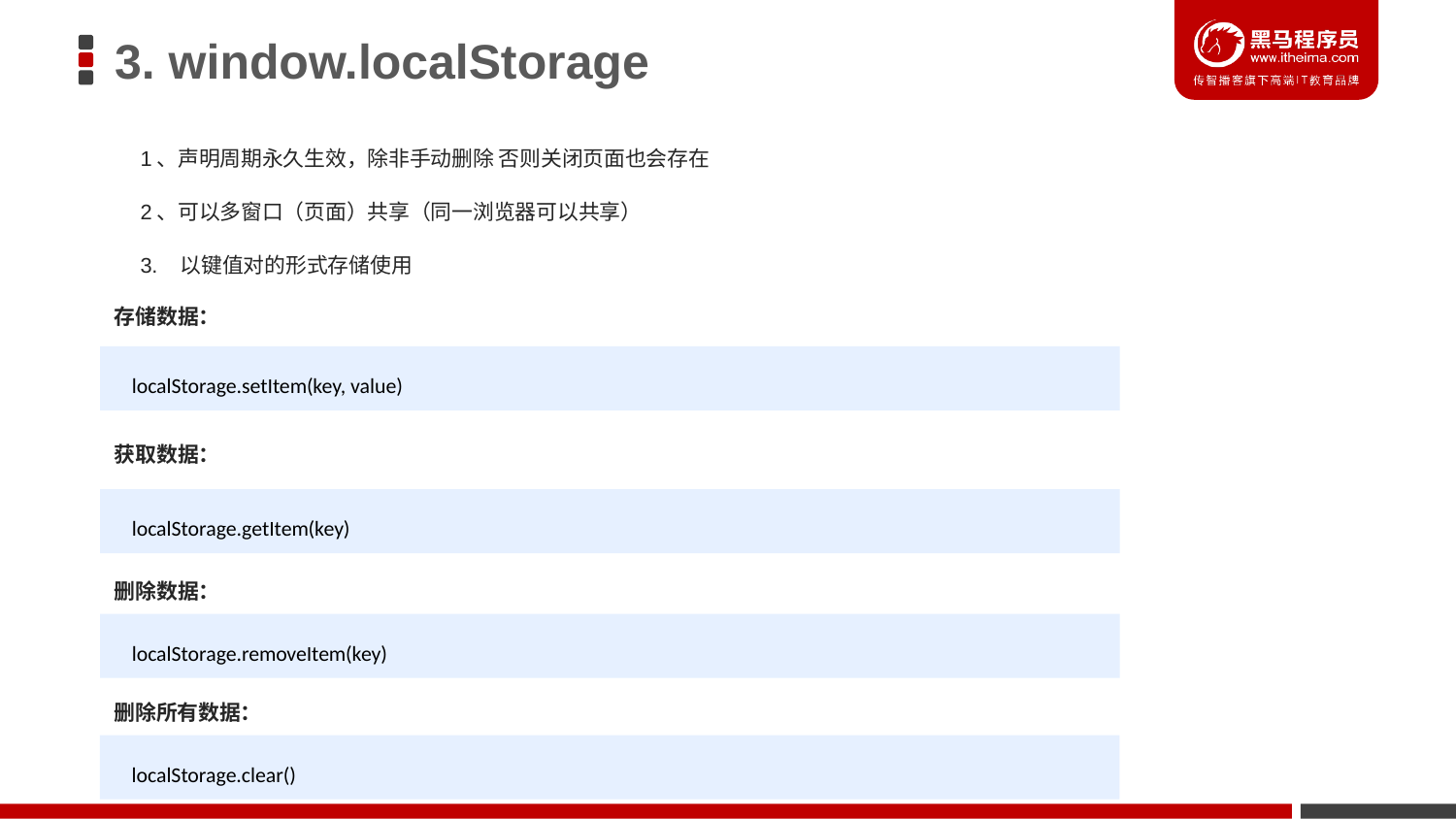

# 3. window.localStorage
1、声明周期永久生效，除非手动删除 否则关闭页面也会存在
2、可以多窗口（页面）共享（同一浏览器可以共享）
3.   以键值对的形式存储使用
存储数据：
localStorage.setItem(key, value)
获取数据：
localStorage.getItem(key)
删除数据：
localStorage.removeItem(key)
删除所有数据：
localStorage.clear()